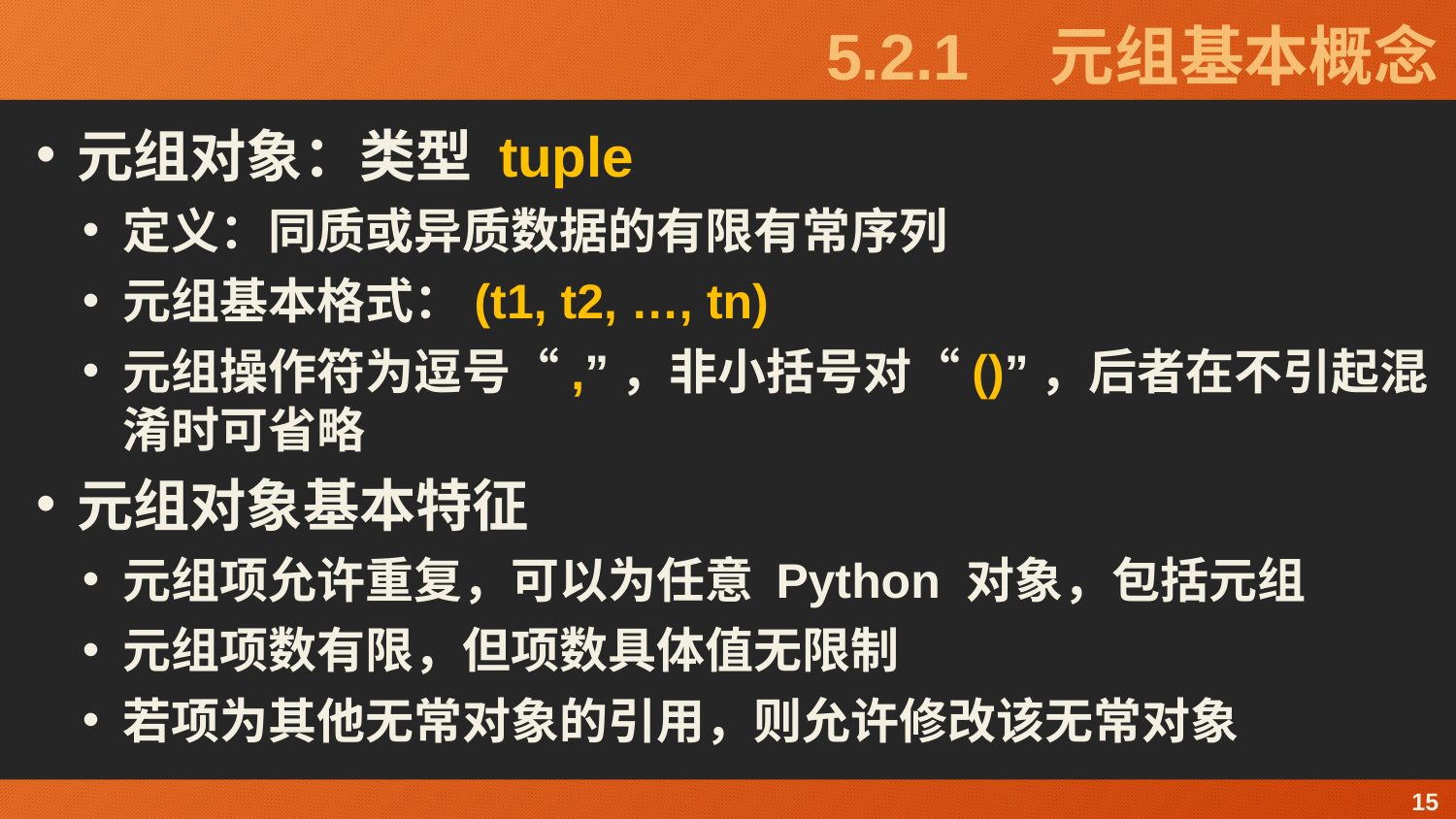

# 5.2.1　元组基本概念
元组对象：类型 tuple
定义：同质或异质数据的有限有常序列
元组基本格式：(t1, t2, …, tn)
元组操作符为逗号“,”，非小括号对“()”，后者在不引起混淆时可省略
元组对象基本特征
元组项允许重复，可以为任意 Python 对象，包括元组
元组项数有限，但项数具体值无限制
若项为其他无常对象的引用，则允许修改该无常对象
15